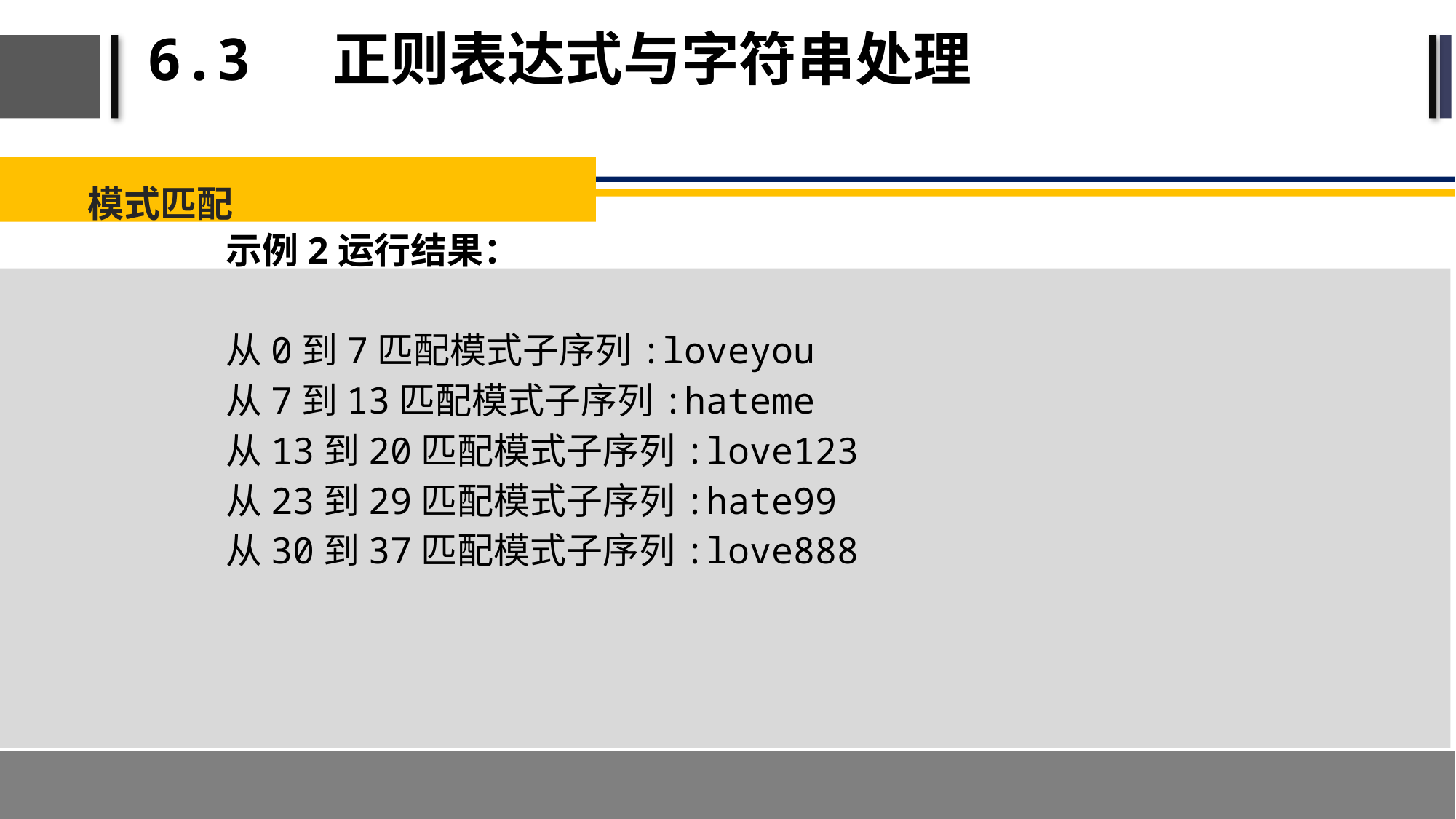

# 6.3  正则表达式与字符串处理
模式匹配

示例2运行结果：

从0到7匹配模式子序列:loveyou
从7到13匹配模式子序列:hateme
从13到20匹配模式子序列:love123
从23到29匹配模式子序列:hate99
从30到37匹配模式子序列:love888